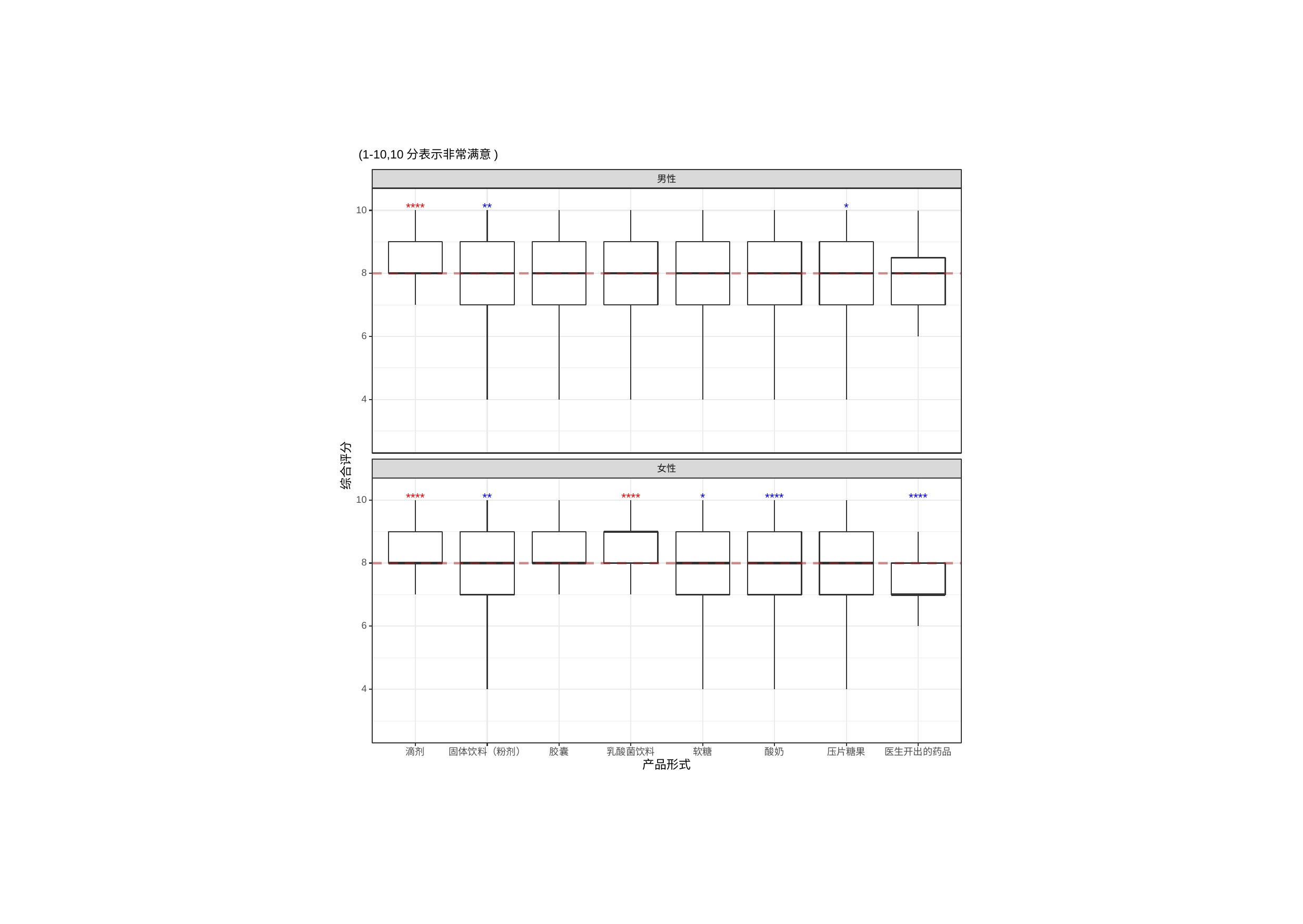

(1-10,10分表示非常满意)

男性

****
**
*
10

8

6

4

综合评分
女性

****
**
****
*
****
****
10

8

6

4

滴剂
固体饮料（粉剂）
胶囊
乳酸菌饮料
软糖
酸奶
压片糖果
医生开出的药品
产品形式